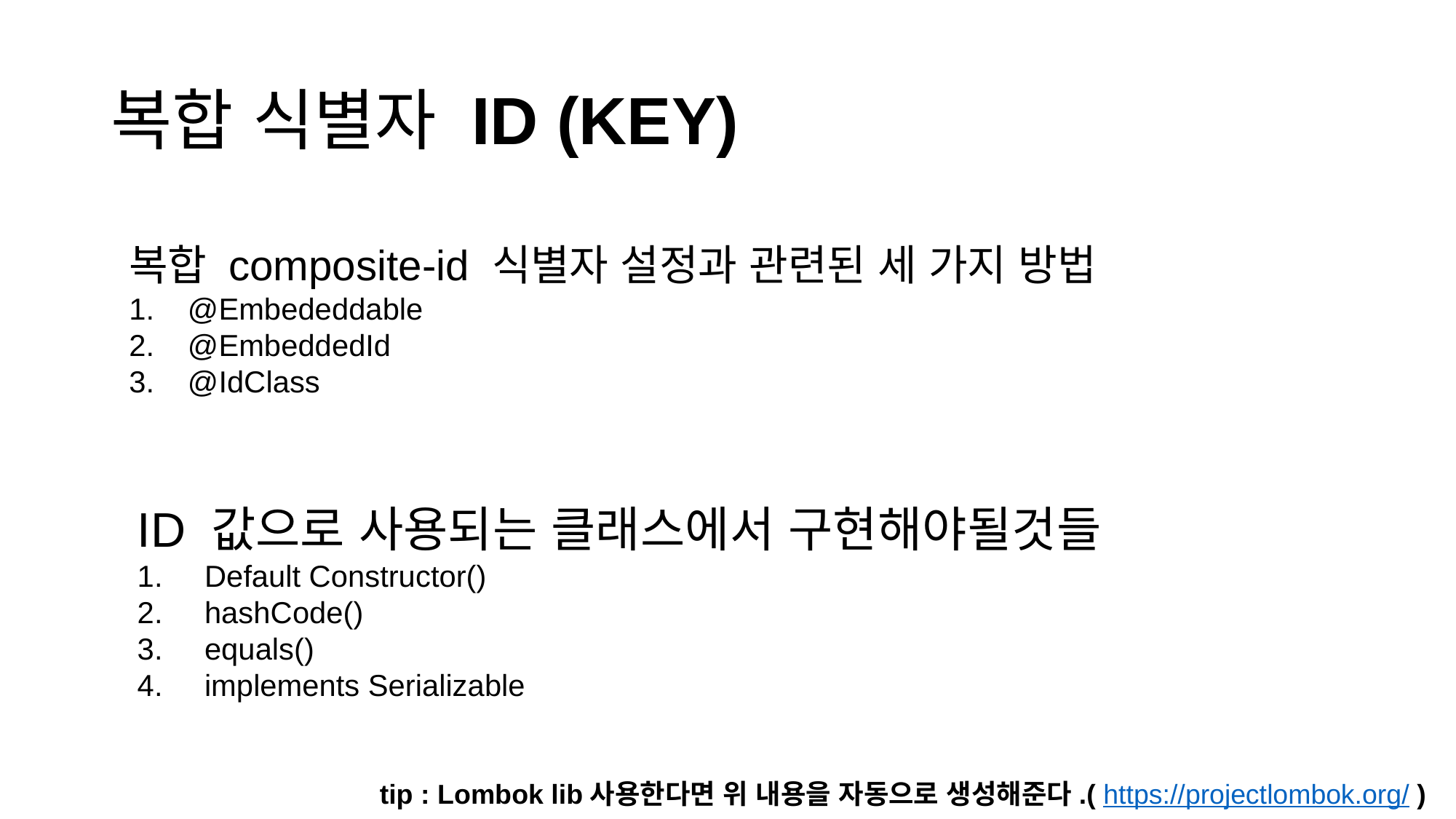

# 복합 식별자 ID (KEY)
복합 composite-id 식별자 설정과 관련된 세 가지 방법
1.    @Embededdable
2.    @EmbeddedId
3.    @IdClass
ID 값으로 사용되는 클래스에서 구현해야될것들
1.     Default Constructor()
2.     hashCode()
3.     equals()
4.     implements Serializable

tip : Lombok lib사용한다면 위 내용을 자동으로 생성해준다.( https://projectlombok.org/ )